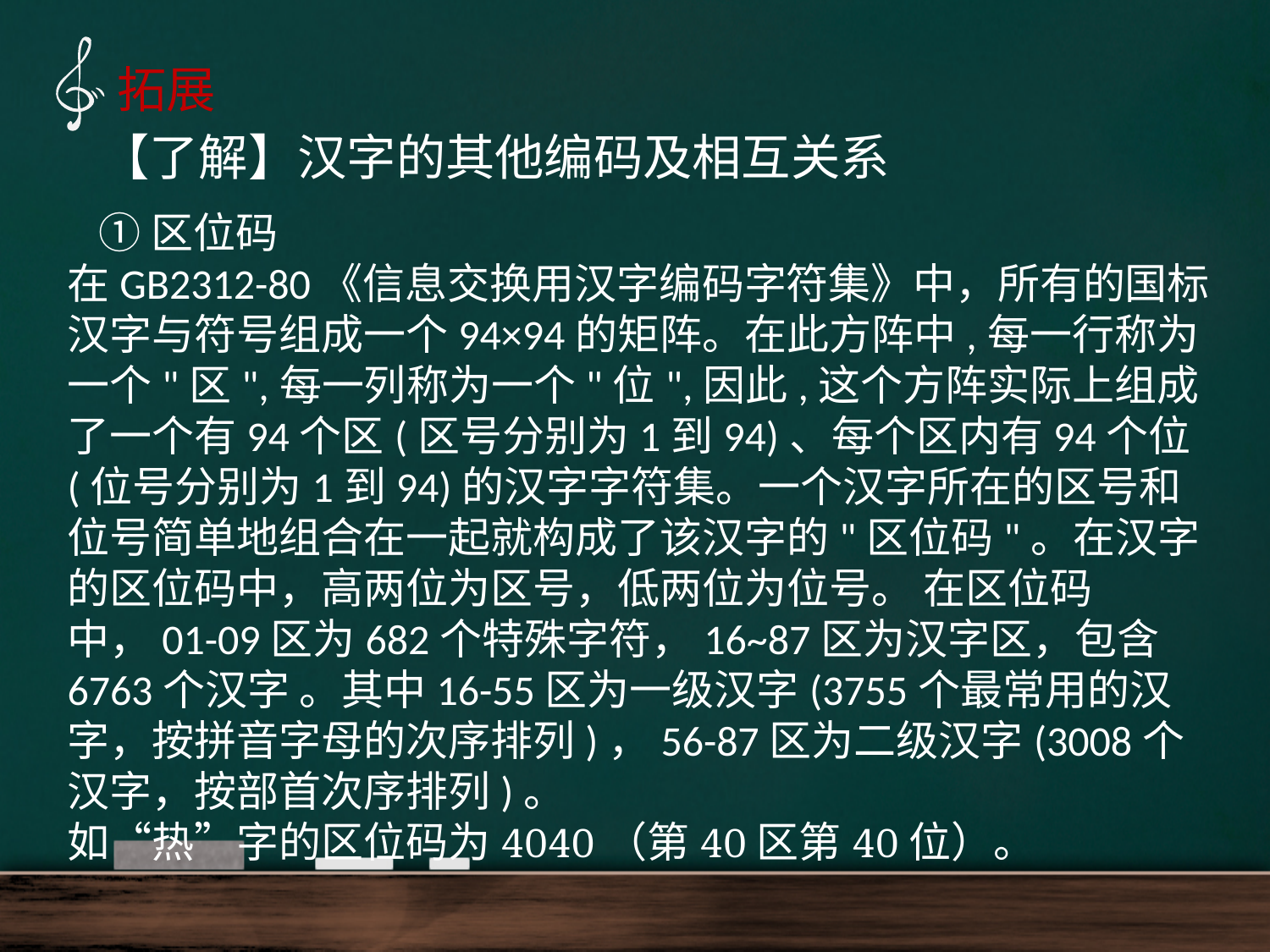

拓展
【了解】汉字的其他编码及相互关系
    ①区位码
在GB2312-80《信息交换用汉字编码字符集》中，所有的国标汉字与符号组成一个94×94的矩阵。在此方阵中,每一行称为一个"区",每一列称为一个"位",因此,这个方阵实际上组成了一个有94个区(区号分别为1到94)、每个区内有94个位(位号分别为1到94)的汉字字符集。一个汉字所在的区号和位号简单地组合在一起就构成了该汉字的"区位码"。在汉字的区位码中，高两位为区号，低两位为位号。 在区位码中，01-09区为682个特殊字符，16~87区为汉字区，包含6763个汉字 。其中16-55区为一级汉字(3755个最常用的汉字，按拼音字母的次序排列)，56-87区为二级汉字(3008个汉字，按部首次序排列)。
如“热”字的区位码为4040（第40区第40位）。